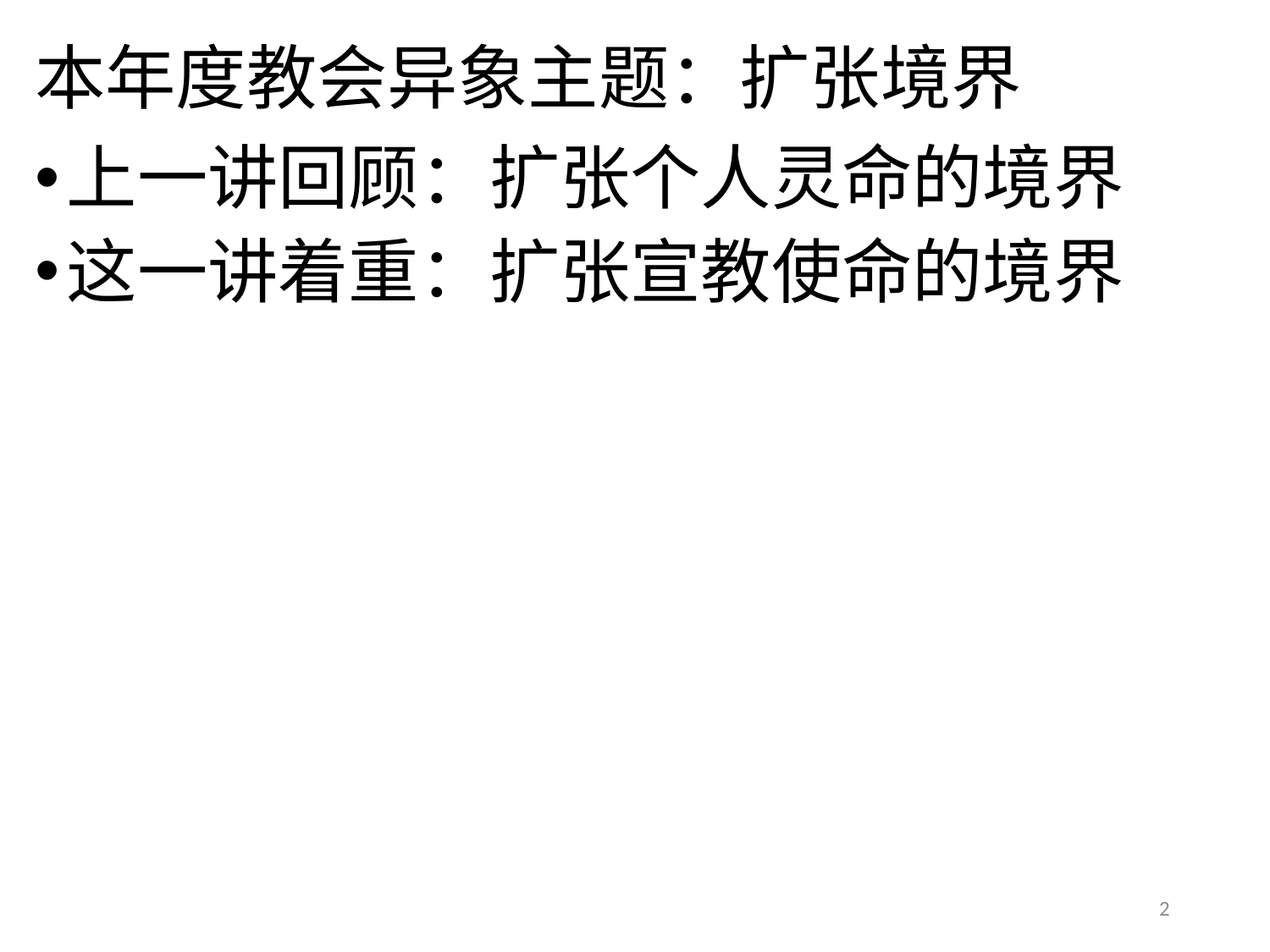

# 本年度教会异象主题：扩张境界
上一讲回顾：扩张个人灵命的境界
这一讲着重：扩张宣教使命的境界

2